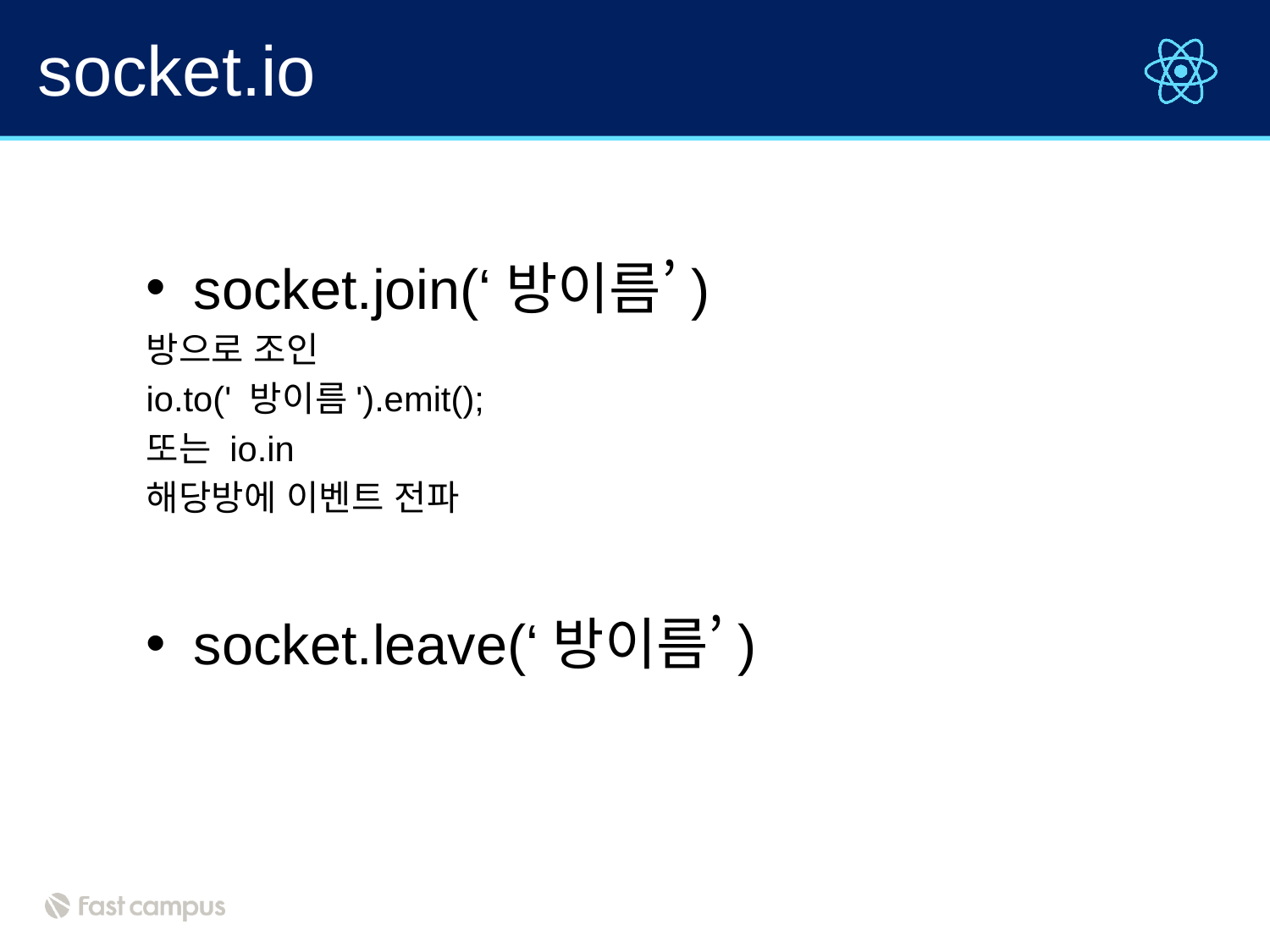

# socket.io
socket.join(‘방이름’)
방으로 조인
io.to(' 방이름').emit();
또는 io.in
해당방에 이벤트 전파

socket.leave(‘방이름’)